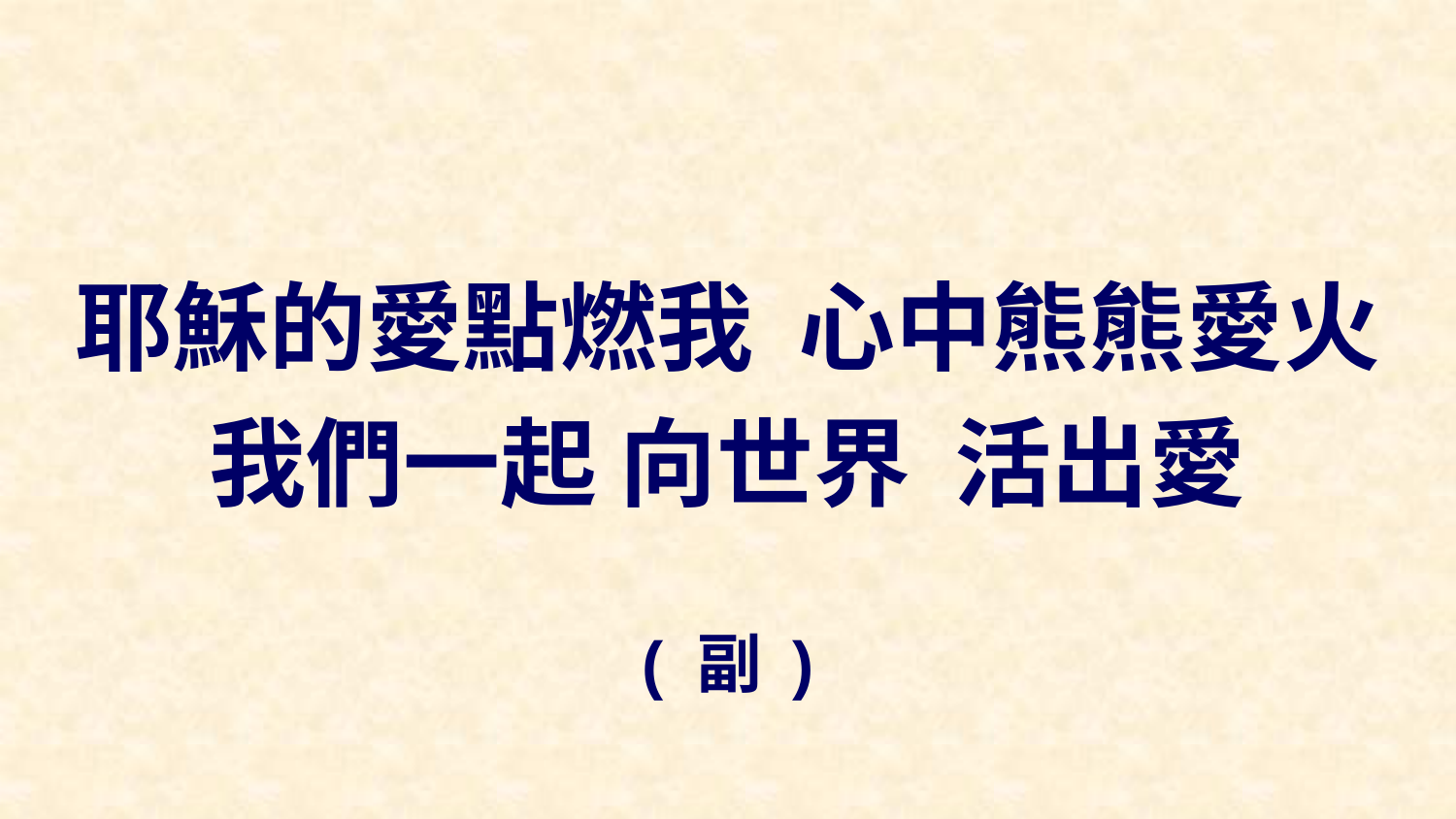

耶穌的愛點燃我  心中熊熊愛火
我們一起 向世界  活出愛
( 副 )